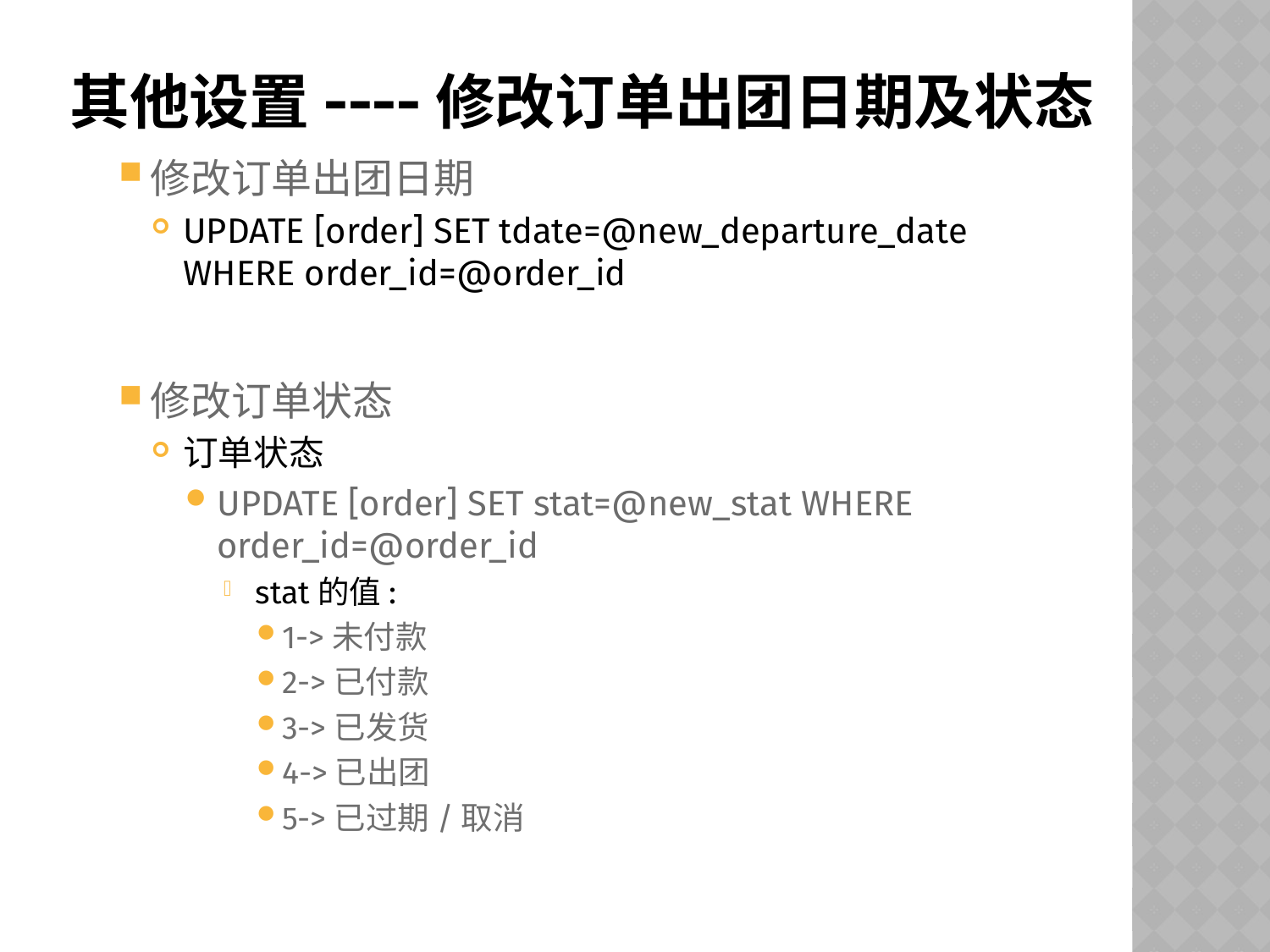

# 其他设置----修改订单出团日期及状态
修改订单出团日期
UPDATE [order] SET tdate=@new_departure_date WHERE order_id=@order_id

修改订单状态
订单状态
UPDATE [order] SET stat=@new_stat WHERE order_id=@order_id
stat的值:
1->未付款
2->已付款
3->已发货
4->已出团
5->已过期/取消